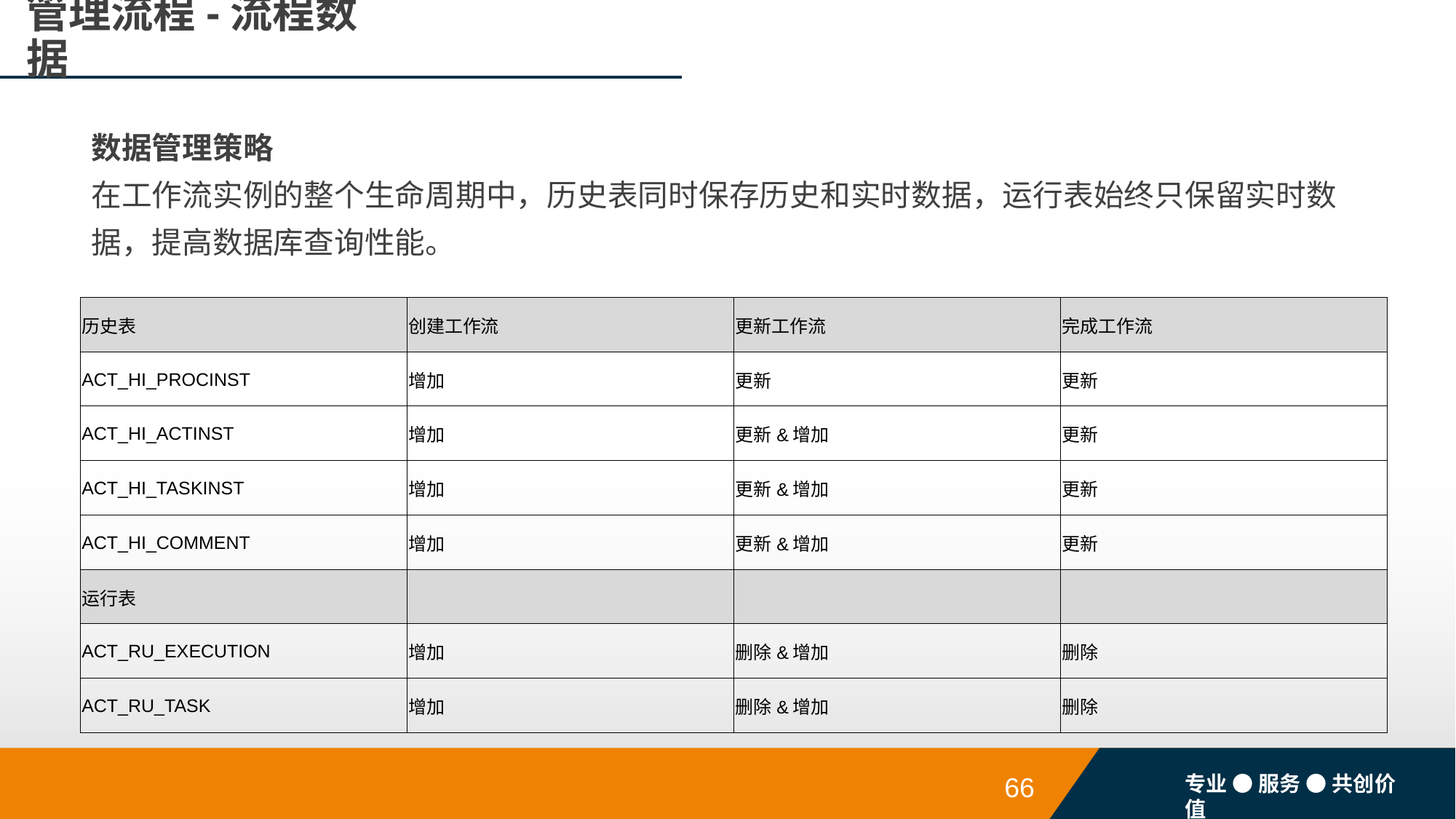

# 管理流程-流程数据
数据管理策略
在工作流实例的整个生命周期中，历史表同时保存历史和实时数据，运行表始终只保留实时数据，提高数据库查询性能。
| 历史表 | 创建工作流 | 更新工作流 | 完成工作流 |
| --- | --- | --- | --- |
| ACT\_HI\_PROCINST | 增加 | 更新 | 更新 |
| ACT\_HI\_ACTINST | 增加 | 更新&增加 | 更新 |
| ACT\_HI\_TASKINST | 增加 | 更新&增加 | 更新 |
| ACT\_HI\_COMMENT | 增加 | 更新&增加 | 更新 |
| 运行表 |  |  |  |
| ACT\_RU\_EXECUTION | 增加 | 删除&增加 | 删除 |
| ACT\_RU\_TASK | 增加 | 删除&增加 | 删除 |